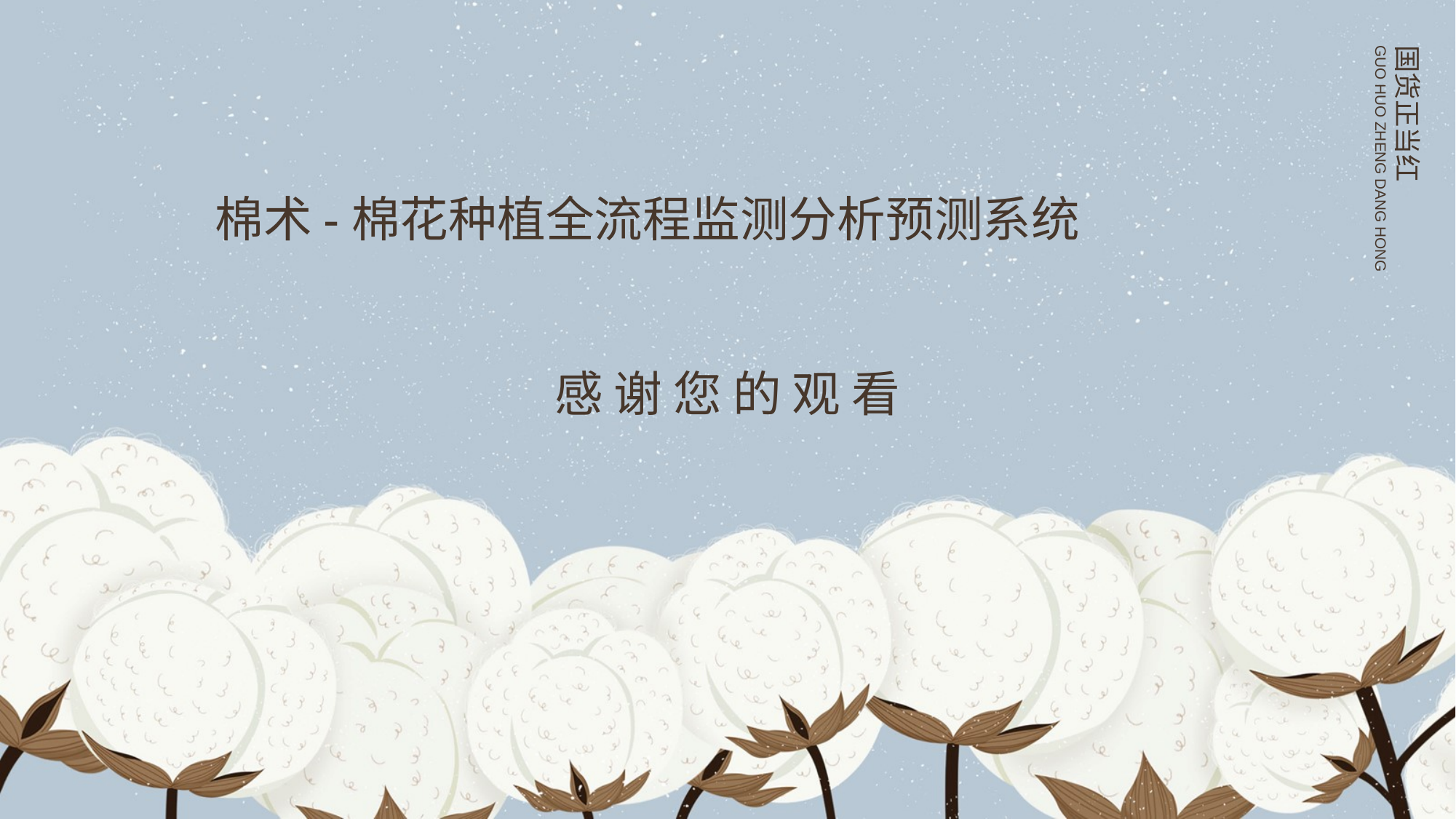

GUO HUO ZHENG DANG HONG
国货正当红
棉术-棉花种植全流程监测分析预测系统

感 谢 您 的 观 看